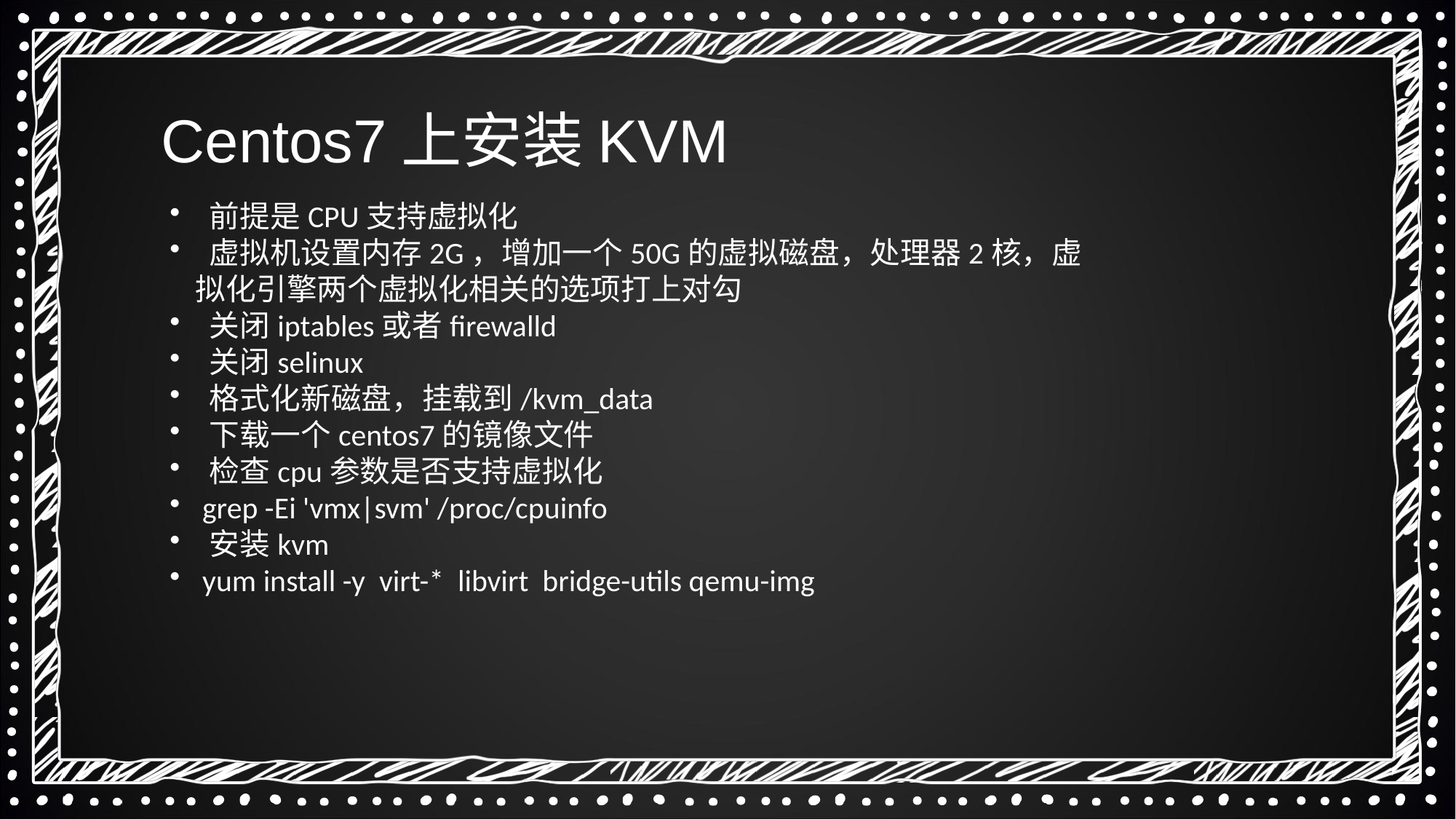

Centos7上安装KVM
 前提是CPU支持虚拟化
 虚拟机设置内存2G，增加一个50G的虚拟磁盘，处理器2核，虚拟化引擎两个虚拟化相关的选项打上对勾
 关闭iptables或者firewalld
 关闭selinux
 格式化新磁盘，挂载到/kvm_data
 下载一个centos7的镜像文件
 检查cpu参数是否支持虚拟化
 grep -Ei 'vmx|svm' /proc/cpuinfo
 安装kvm
 yum install -y  virt-*  libvirt  bridge-utils qemu-img